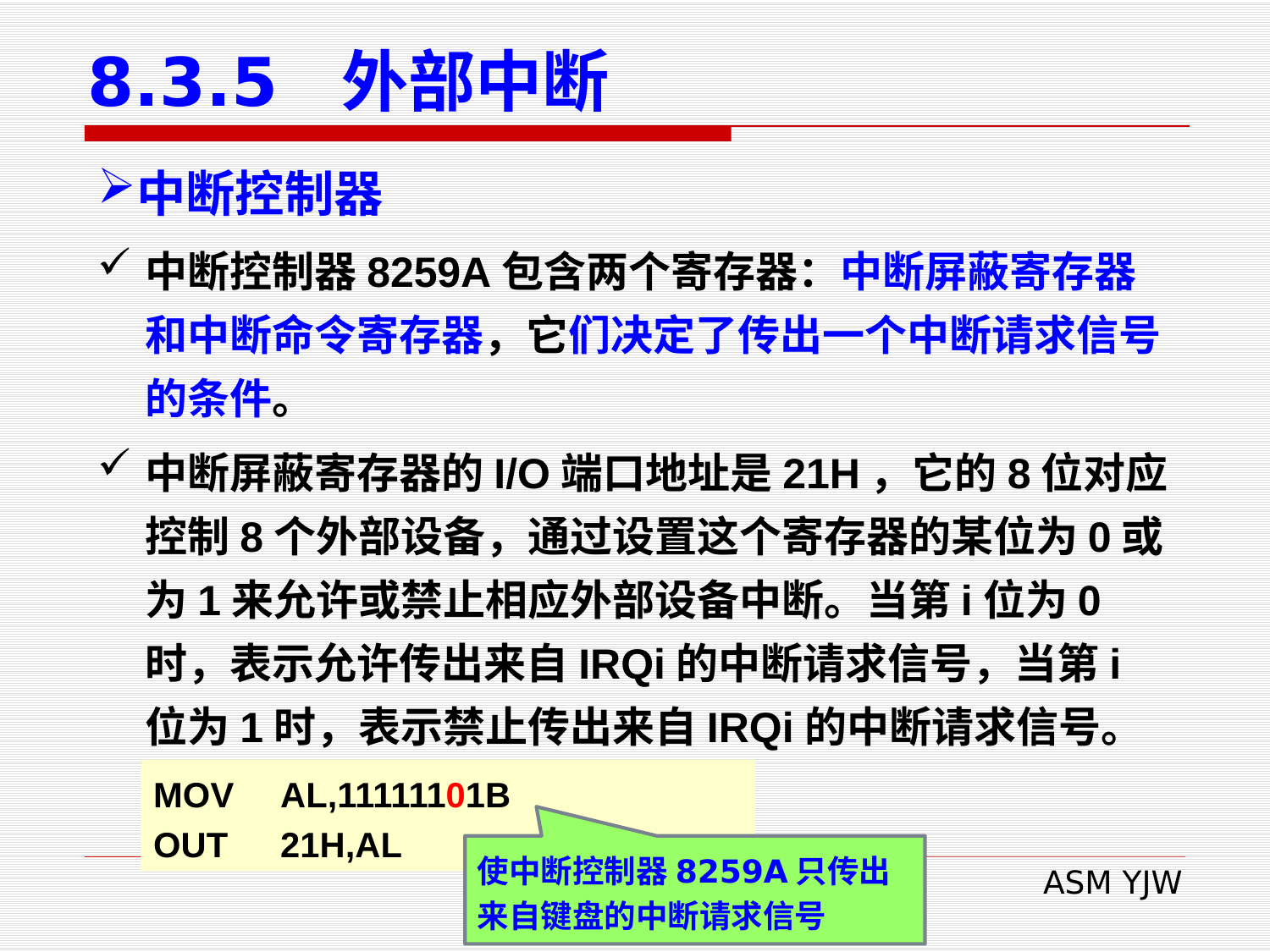

# 8.3.5  外部中断
中断控制器
中断控制器8259A包含两个寄存器：中断屏蔽寄存器和中断命令寄存器，它们决定了传出一个中断请求信号的条件。
中断屏蔽寄存器的I/O端口地址是21H，它的8位对应控制8个外部设备，通过设置这个寄存器的某位为0或为1来允许或禁止相应外部设备中断。当第i位为0时，表示允许传出来自IRQi的中断请求信号，当第i位为1时，表示禁止传出来自IRQi的中断请求信号。

MOV	AL,11111101B
OUT	21H,AL
使中断控制器8259A只传出来自键盘的中断请求信号